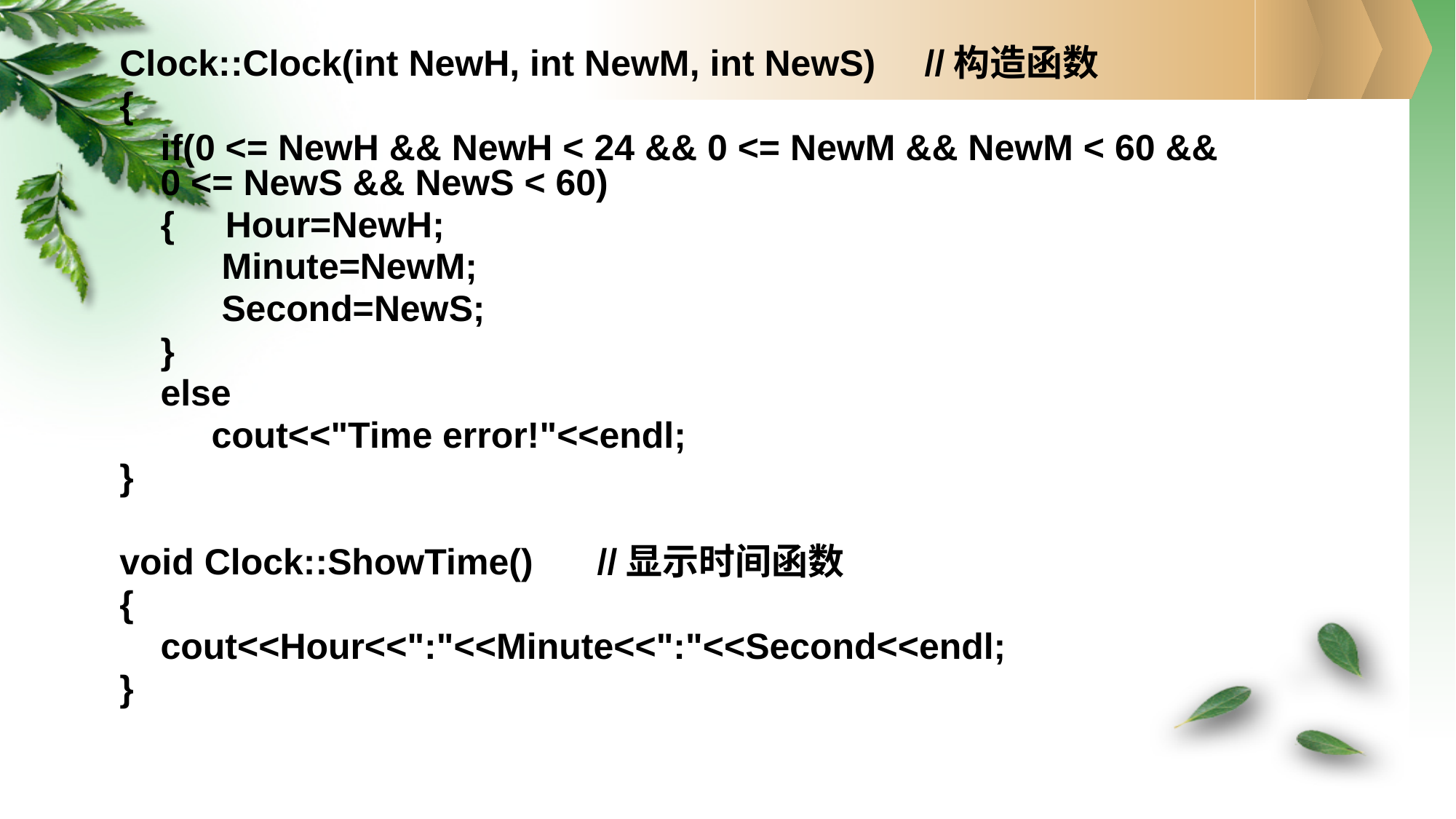

Clock::Clock(int NewH, int NewM, int NewS)	//构造函数
{
	if(0 <= NewH && NewH < 24 && 0 <= NewM && NewM < 60 && 0 <= NewS && NewS < 60)
	{     Hour=NewH;
	      Minute=NewM;
	      Second=NewS;
	}
	else
	     cout<<"Time error!"<<endl;
}

void Clock::ShowTime()	//显示时间函数
{
	cout<<Hour<<":"<<Minute<<":"<<Second<<endl;
}